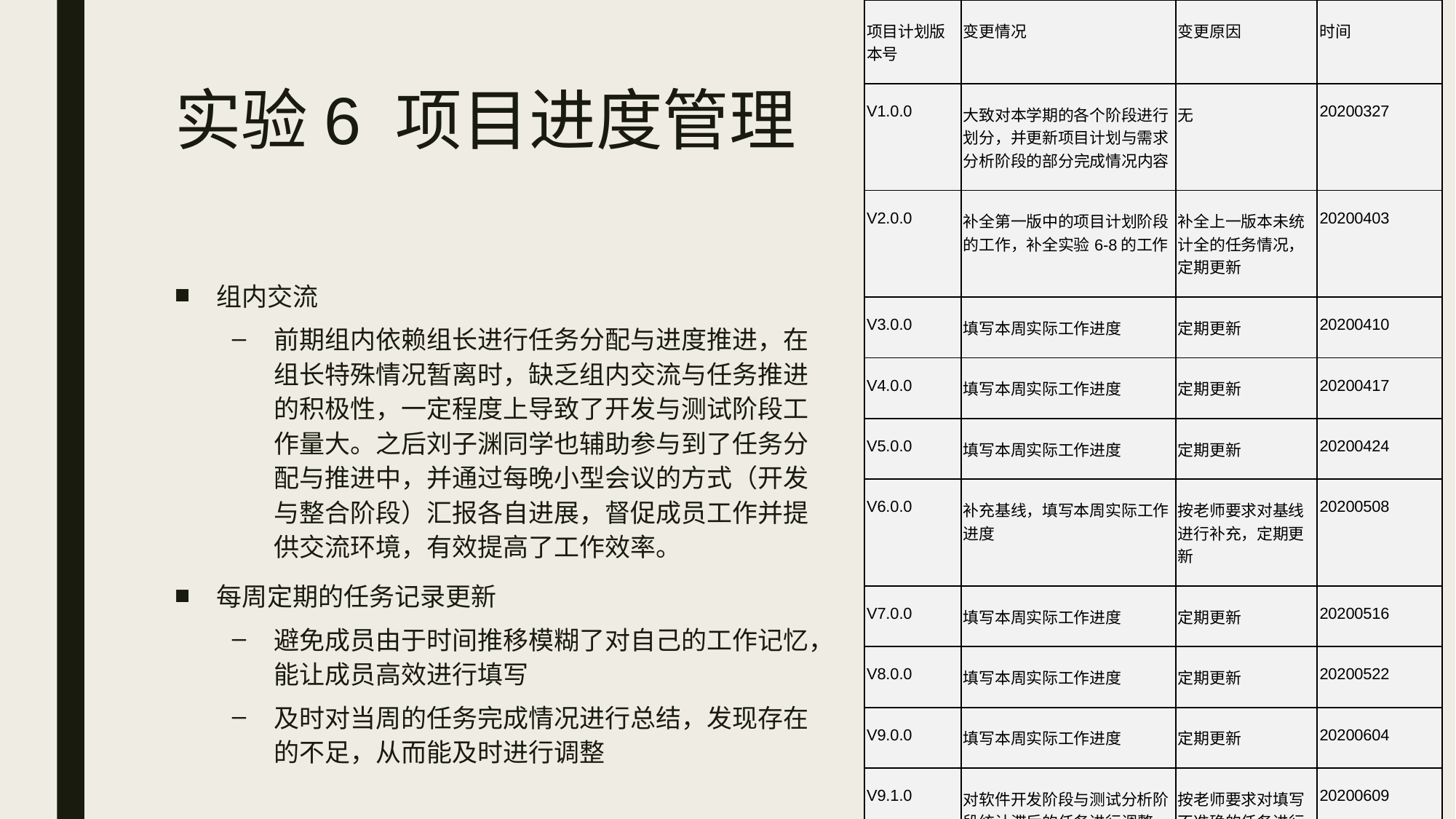

| 项目计划版本号 | 变更情况 | 变更原因 | 时间 |
| --- | --- | --- | --- |
| V1.0.0 | 大致对本学期的各个阶段进行划分，并更新项目计划与需求分析阶段的部分完成情况内容 | 无 | 20200327 |
| V2.0.0 | 补全第一版中的项目计划阶段的工作，补全实验6-8的工作 | 补全上一版本未统计全的任务情况，定期更新 | 20200403 |
| V3.0.0 | 填写本周实际工作进度 | 定期更新 | 20200410 |
| V4.0.0 | 填写本周实际工作进度 | 定期更新 | 20200417 |
| V5.0.0 | 填写本周实际工作进度 | 定期更新 | 20200424 |
| V6.0.0 | 补充基线，填写本周实际工作进度 | 按老师要求对基线进行补充，定期更新 | 20200508 |
| V7.0.0 | 填写本周实际工作进度 | 定期更新 | 20200516 |
| V8.0.0 | 填写本周实际工作进度 | 定期更新 | 20200522 |
| V9.0.0 | 填写本周实际工作进度 | 定期更新 | 20200604 |
| V9.1.0 | 对软件开发阶段与测试分析阶段统计滞后的任务进行调整，使其更符合实际情况 | 按老师要求对填写不准确的任务进行重新划分 | 20200609 |
# 实验6 项目进度管理
组内交流
前期组内依赖组长进行任务分配与进度推进，在组长特殊情况暂离时，缺乏组内交流与任务推进的积极性，一定程度上导致了开发与测试阶段工作量大。之后刘子渊同学也辅助参与到了任务分配与推进中，并通过每晚小型会议的方式（开发与整合阶段）汇报各自进展，督促成员工作并提供交流环境，有效提高了工作效率。
每周定期的任务记录更新
避免成员由于时间推移模糊了对自己的工作记忆，能让成员高效进行填写
及时对当周的任务完成情况进行总结，发现存在的不足，从而能及时进行调整